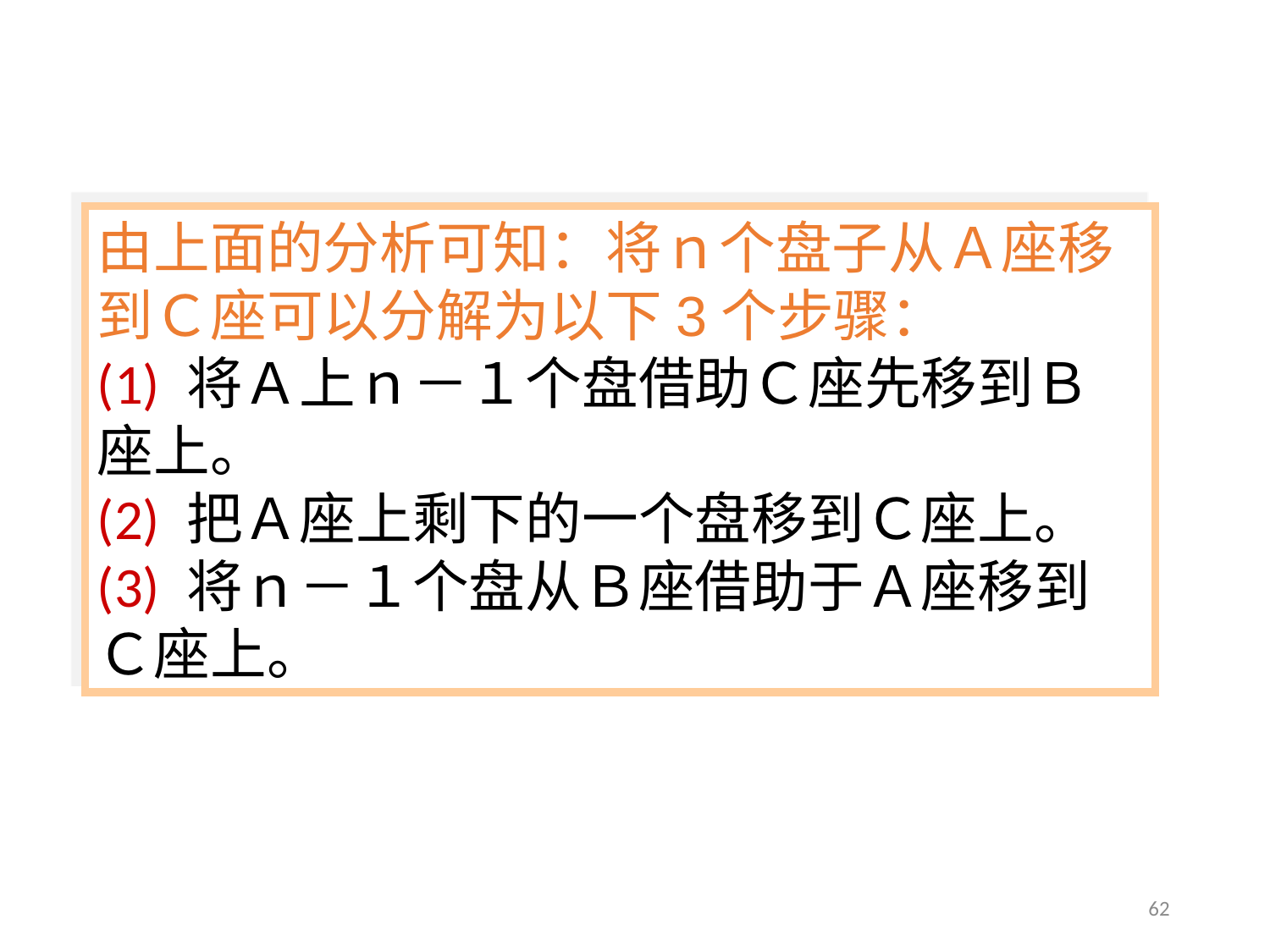

由上面的分析可知：将ｎ个盘子从Ａ座移到Ｃ座可以分解为以下3个步骤：
(1) 将Ａ上ｎ－１个盘借助Ｃ座先移到Ｂ座上。
(2) 把Ａ座上剩下的一个盘移到Ｃ座上。
(3) 将ｎ－１个盘从Ｂ座借助于Ａ座移到Ｃ座上。
62